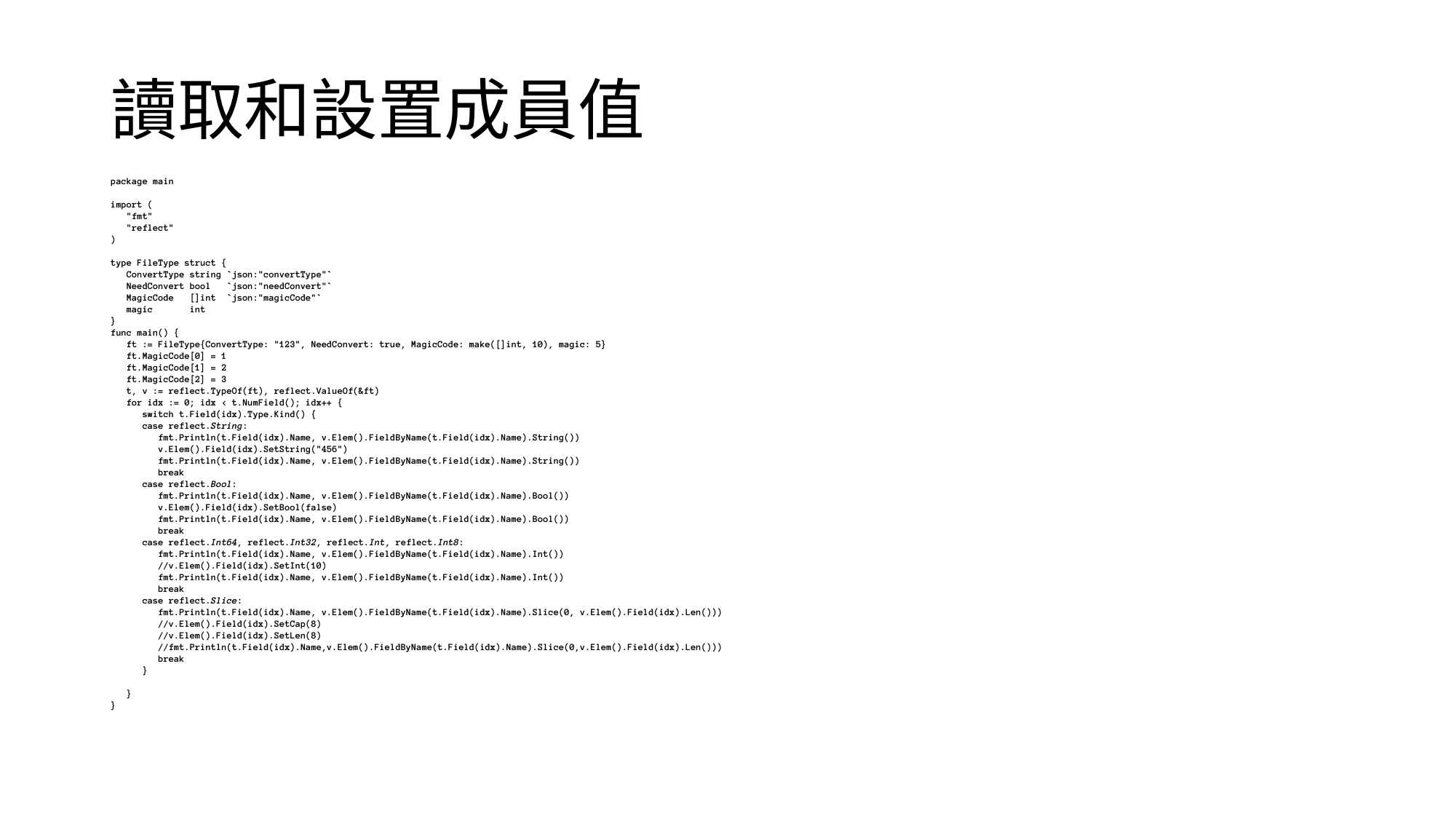

# 讀取和設置成員值
package main
import (
   "fmt"
   "reflect"
)
type FileType struct {
   ConvertType string `json:"convertType"`
   NeedConvert bool   `json:"needConvert"`
   MagicCode   []int  `json:"magicCode"`
   magic       int
}
func main() {
   ft := FileType{ConvertType: "123", NeedConvert: true, MagicCode: make([]int, 10), magic: 5}
   ft.MagicCode[0] = 1
   ft.MagicCode[1] = 2
   ft.MagicCode[2] = 3
   t, v := reflect.TypeOf(ft), reflect.ValueOf(&ft)
   for idx := 0; idx < t.NumField(); idx++ {
      switch t.Field(idx).Type.Kind() {
      case reflect.String:
         fmt.Println(t.Field(idx).Name, v.Elem().FieldByName(t.Field(idx).Name).String())
         v.Elem().Field(idx).SetString("456")
         fmt.Println(t.Field(idx).Name, v.Elem().FieldByName(t.Field(idx).Name).String())
         break
      case reflect.Bool:
         fmt.Println(t.Field(idx).Name, v.Elem().FieldByName(t.Field(idx).Name).Bool())
         v.Elem().Field(idx).SetBool(false)
         fmt.Println(t.Field(idx).Name, v.Elem().FieldByName(t.Field(idx).Name).Bool())
         break
      case reflect.Int64, reflect.Int32, reflect.Int, reflect.Int8:
         fmt.Println(t.Field(idx).Name, v.Elem().FieldByName(t.Field(idx).Name).Int())
         //v.Elem().Field(idx).SetInt(10)
         fmt.Println(t.Field(idx).Name, v.Elem().FieldByName(t.Field(idx).Name).Int())
         break
      case reflect.Slice:
         fmt.Println(t.Field(idx).Name, v.Elem().FieldByName(t.Field(idx).Name).Slice(0, v.Elem().Field(idx).Len()))
         //v.Elem().Field(idx).SetCap(8)
         //v.Elem().Field(idx).SetLen(8)
         //fmt.Println(t.Field(idx).Name,v.Elem().FieldByName(t.Field(idx).Name).Slice(0,v.Elem().Field(idx).Len()))
         break
      }
   }
}